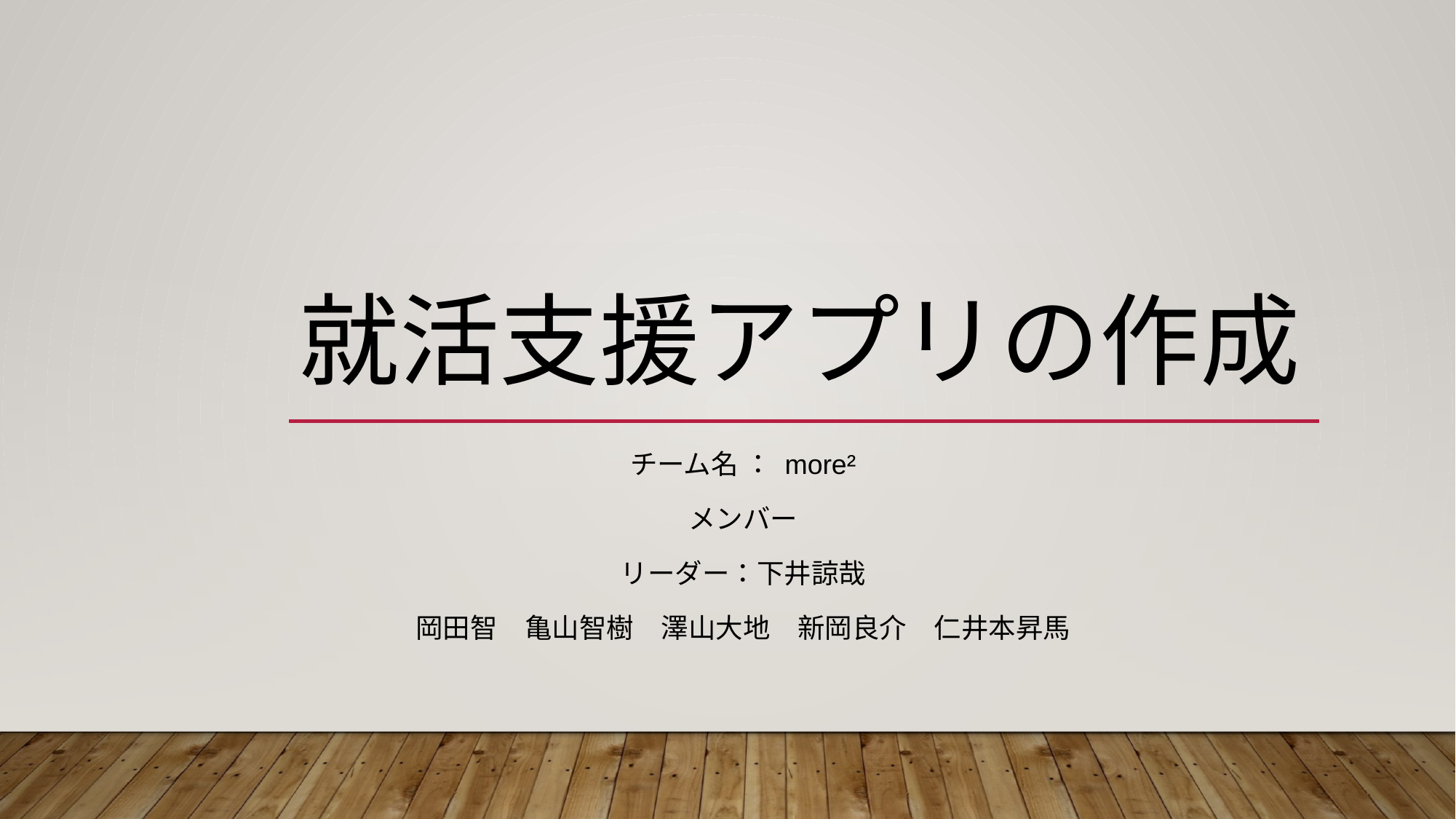

# 就活支援アプリの作成
チーム名 ： more²
メンバー
リーダー：下井諒哉
岡田智　亀山智樹　澤山大地　新岡良介　仁井本昇馬